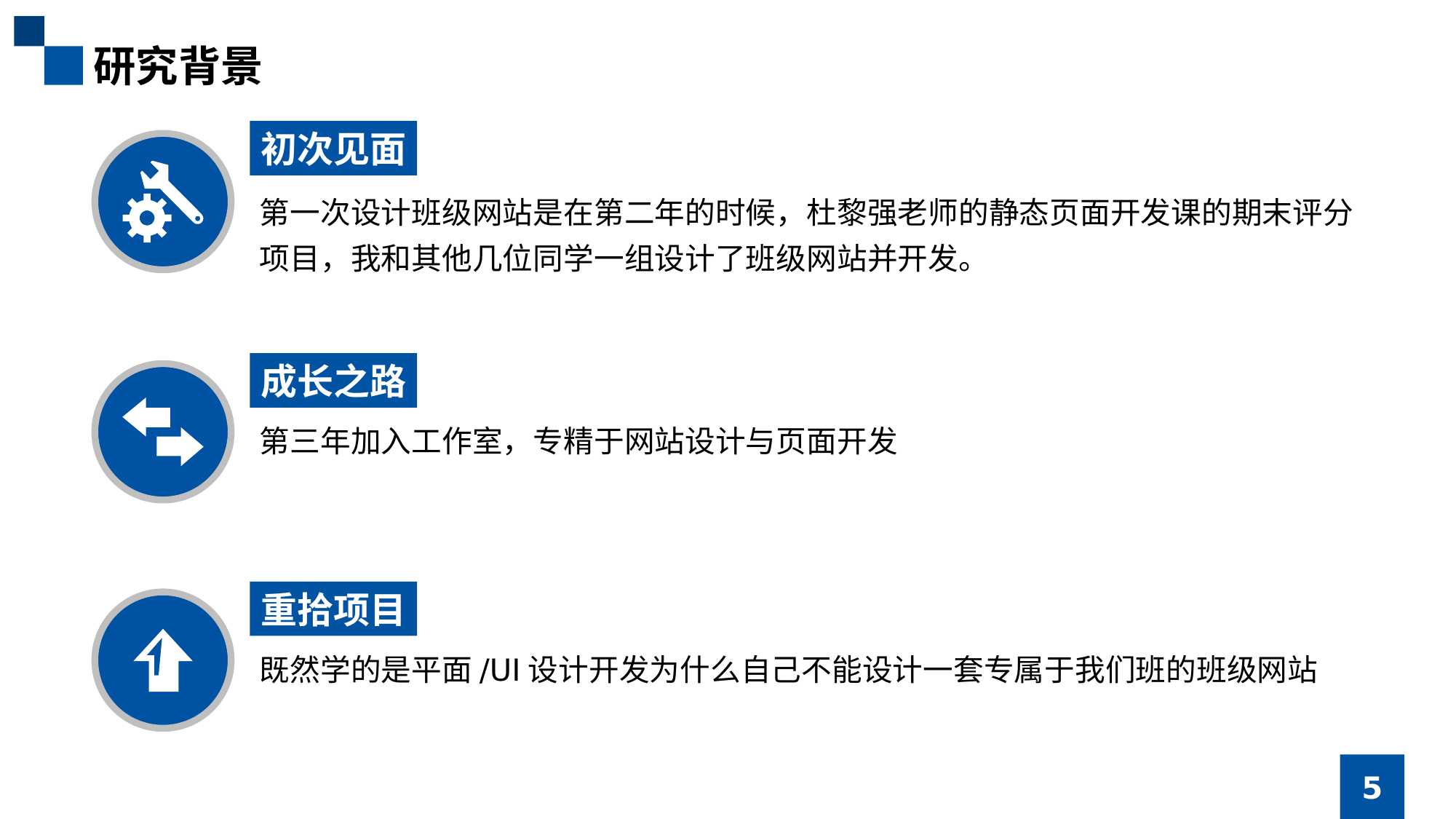

研究背景
初次见面

第一次设计班级网站是在第二年的时候，杜黎强老师的静态页面开发课的期末评分项目，我和其他几位同学一组设计了班级网站并开发。
成长之路

第三年加入工作室，专精于网站设计与页面开发
重拾项目

既然学的是平面/UI设计开发为什么自己不能设计一套专属于我们班的班级网站
5